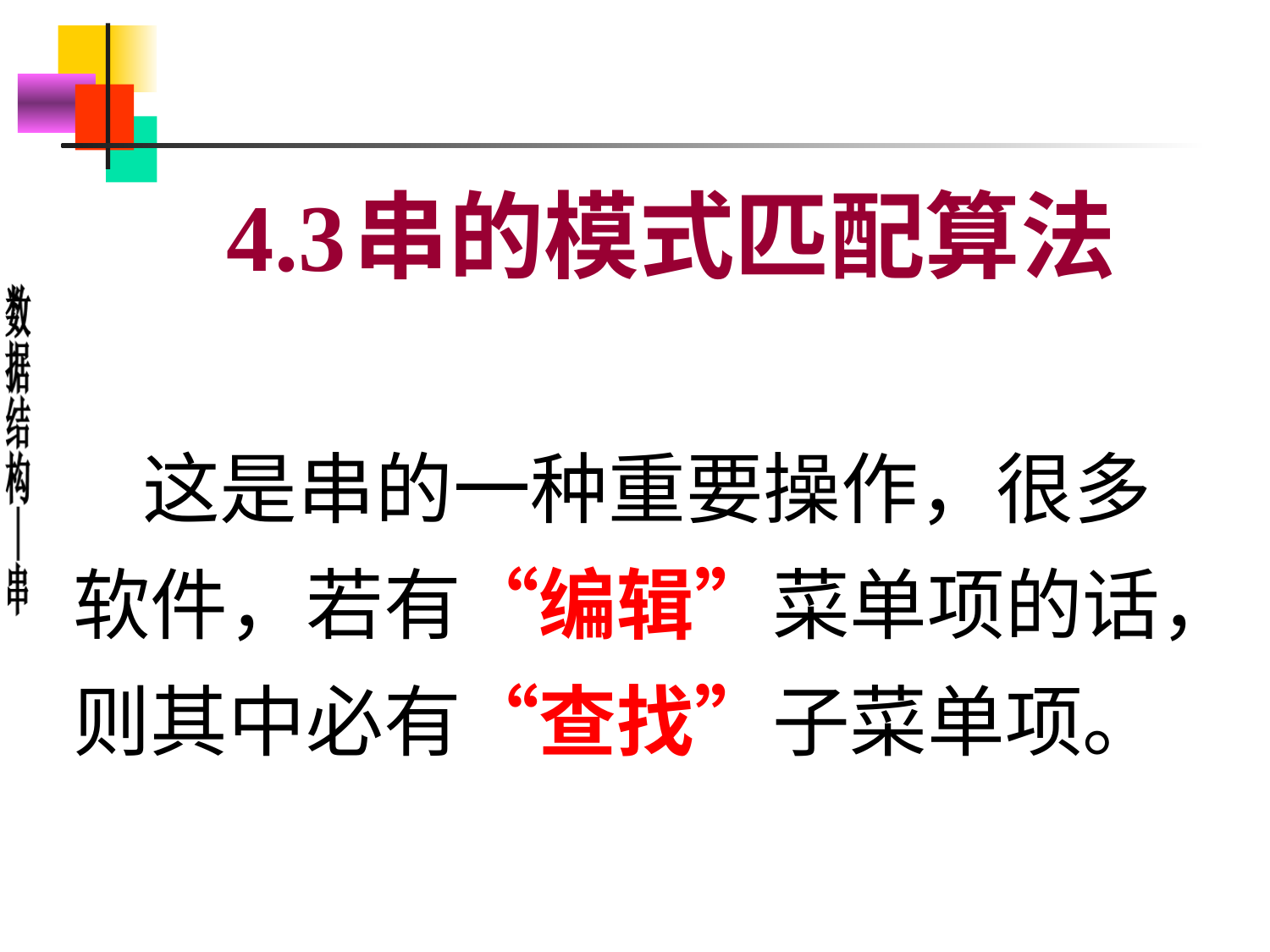

4.3	串的模式匹配算法

      这是串的一种重要操作，很多
  软件，若有“编辑”菜单项的话，
  则其中必有“查找”子菜单项。